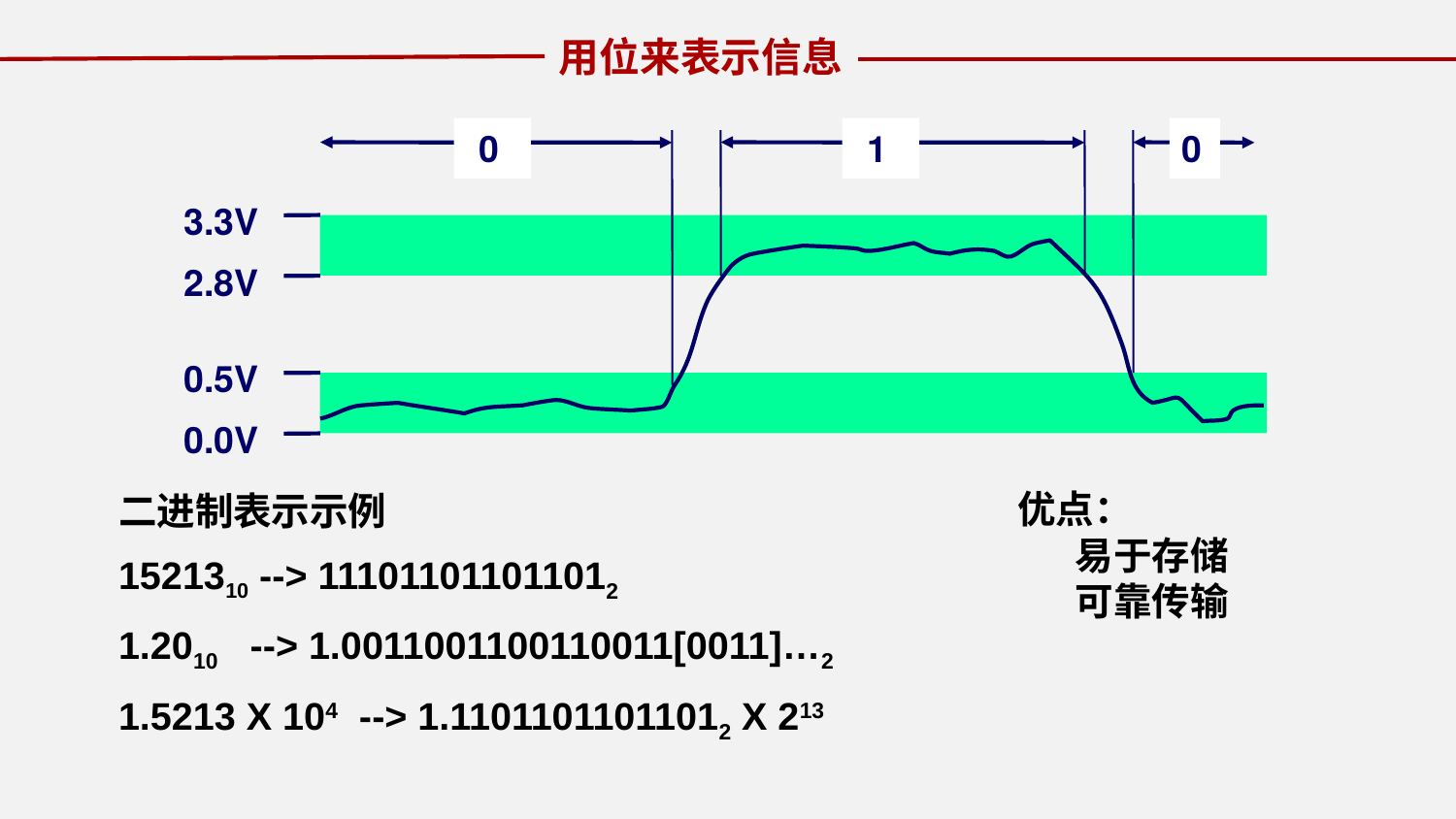

用位来表示信息
0
1
0

3.3V

2.8V

0.5V

0.0V

二进制表示示例
1521310 --> 111011011011012
1.2010   --> 1.0011001100110011[0011]…2
1.5213 X 104  --> 1.11011011011012 X 213

优点：
易于存储
可靠传输